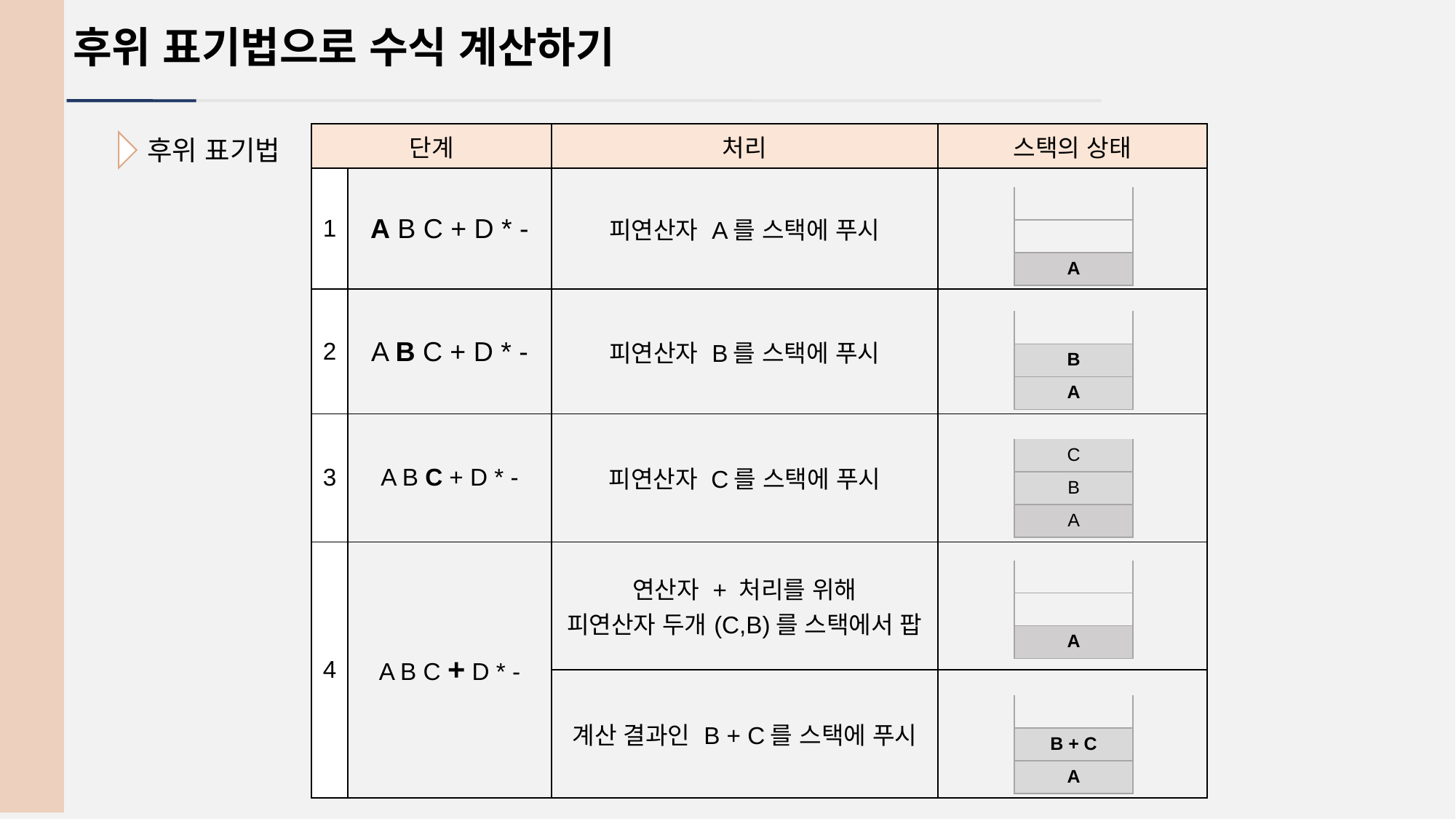

후위 표기법으로 수식 계산하기

| 단계 |  | 처리 | 스택의 상태 |
| --- | --- | --- | --- |
| 1 | A B C + D \* - | 피연산자 A를 스택에 푸시 |  |
| 2 | A B C + D \* - | 피연산자 B를 스택에 푸시 |  |
| 3 | A B C + D \* - | 피연산자 C를 스택에 푸시 |  |
| 4 | A B C + D \* - | 연산자 + 처리를 위해 피연산자 두개(C,B)를 스택에서 팝 |  |
|  |  | 계산 결과인 B + C를 스택에 푸시 |  |
후위 표기법

|  |
| --- |
|  |
| A |
|  |
| --- |
| B |
| A |
| C |
| --- |
| B |
| A |
|  |
| --- |
|  |
| A |
|  |
| --- |
| B + C |
| A |